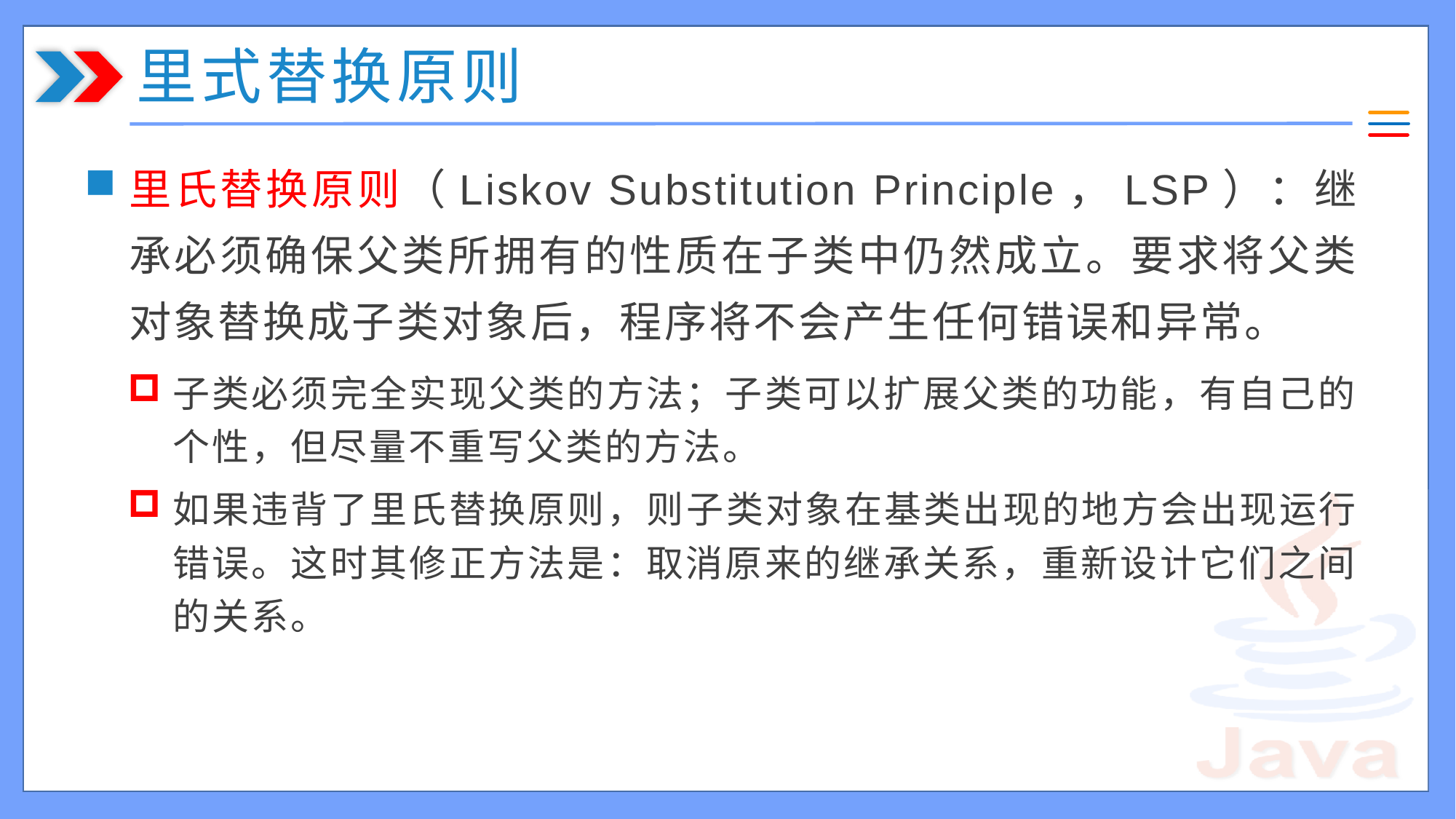

# 里式替换原则
里氏替换原则（Liskov Substitution Principle，LSP）：继承必须确保父类所拥有的性质在子类中仍然成立。要求将父类对象替换成子类对象后，程序将不会产生任何错误和异常。
子类必须完全实现父类的方法；子类可以扩展父类的功能，有自己的个性，但尽量不重写父类的方法。
如果违背了里氏替换原则，则子类对象在基类出现的地方会出现运行错误。这时其修正方法是：取消原来的继承关系，重新设计它们之间的关系。